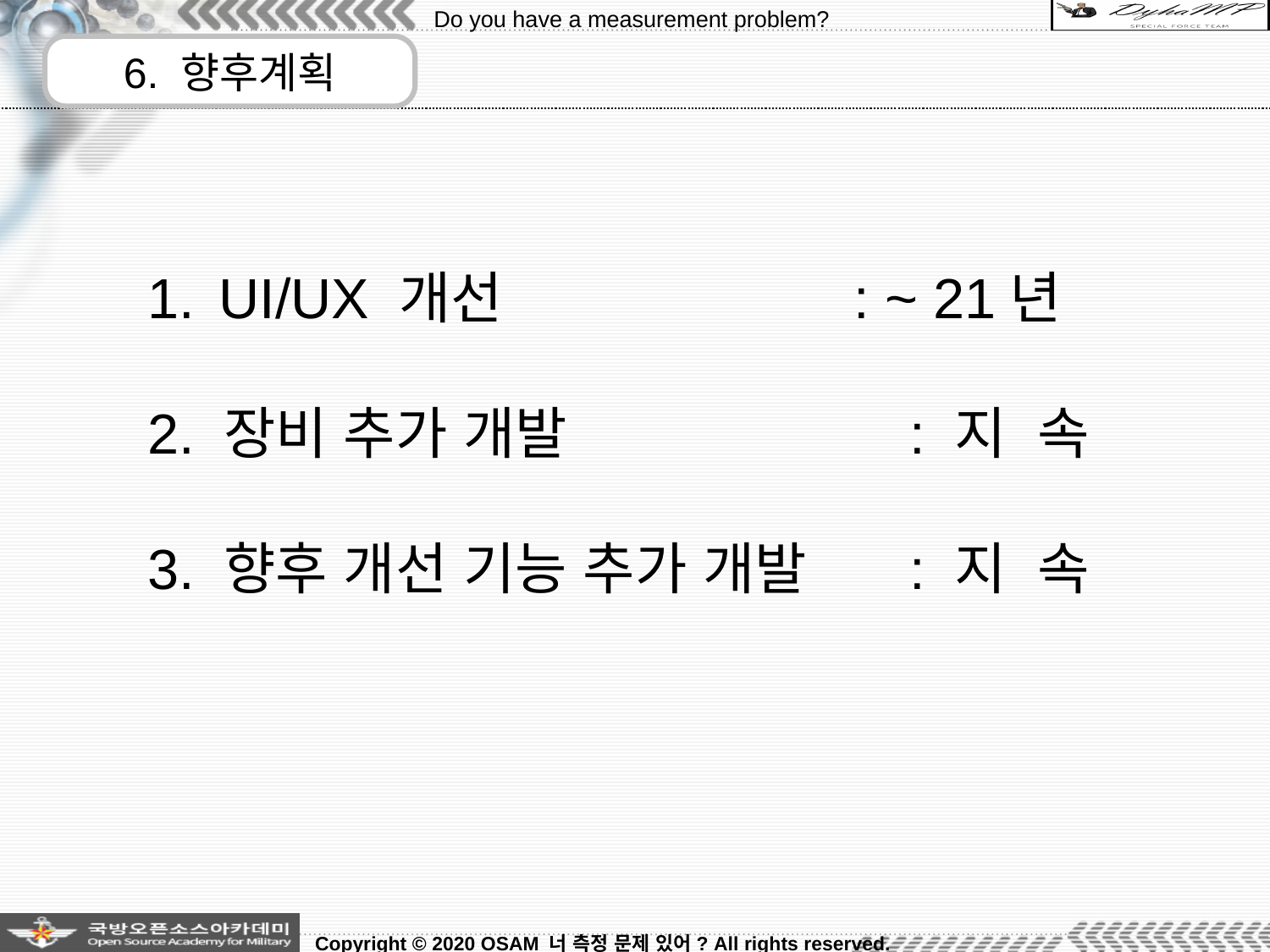

6. 향후계획
UI/UX 개선 			: ~ 21년

2. 장비 추가 개발 			: 지  속

3. 향후 개선 기능 추가 개발 	: 지  속